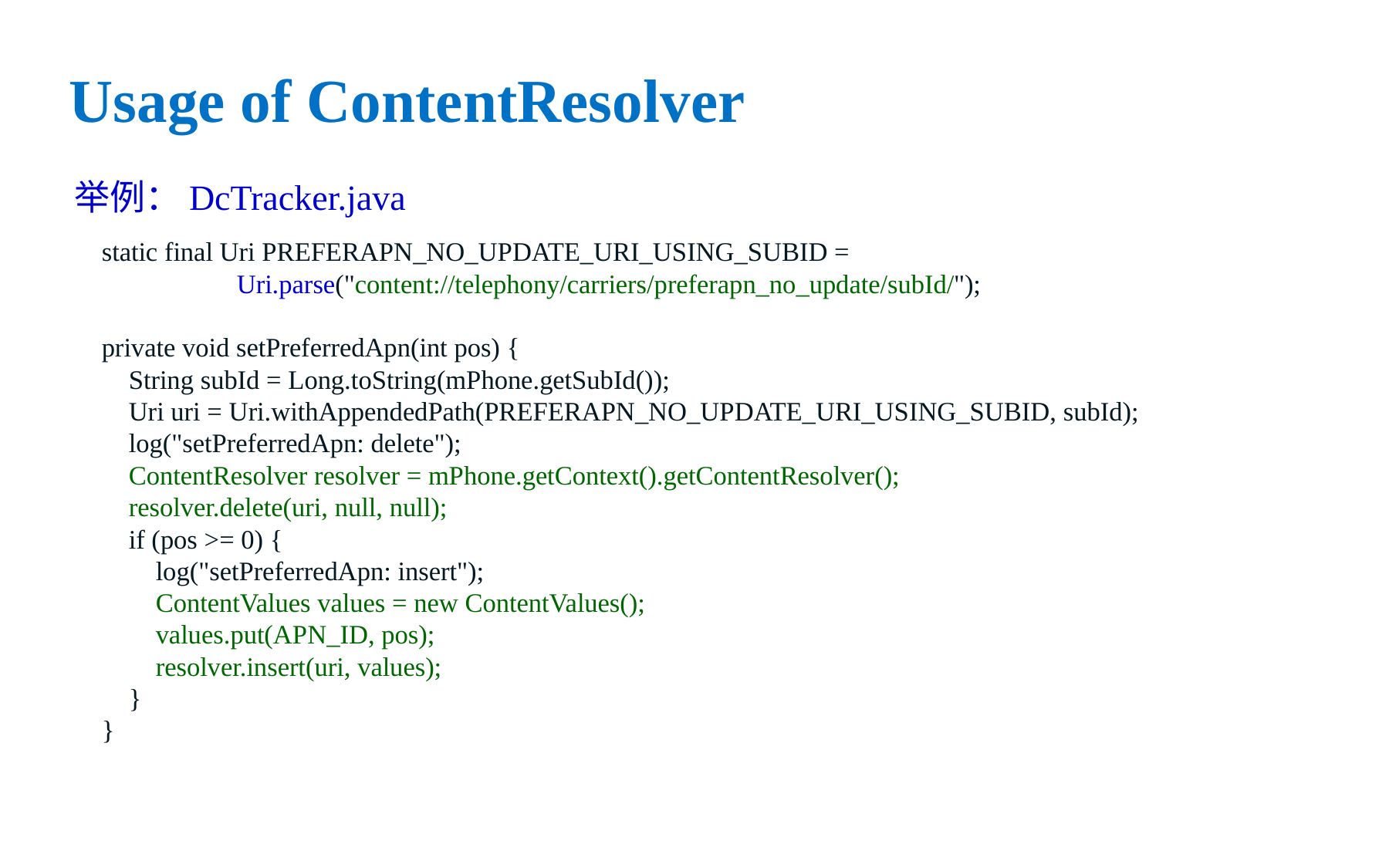

# Usage of ContentResolver
举例：DcTracker.java
    static final Uri PREFERAPN_NO_UPDATE_URI_USING_SUBID =
                        Uri.parse("content://telephony/carriers/preferapn_no_update/subId/");

    private void setPreferredApn(int pos) {
        String subId = Long.toString(mPhone.getSubId());
        Uri uri = Uri.withAppendedPath(PREFERAPN_NO_UPDATE_URI_USING_SUBID, subId);
        log("setPreferredApn: delete");
        ContentResolver resolver = mPhone.getContext().getContentResolver();
        resolver.delete(uri, null, null);
        if (pos >= 0) {
            log("setPreferredApn: insert");
            ContentValues values = new ContentValues();
            values.put(APN_ID, pos);
            resolver.insert(uri, values);
        }
    }